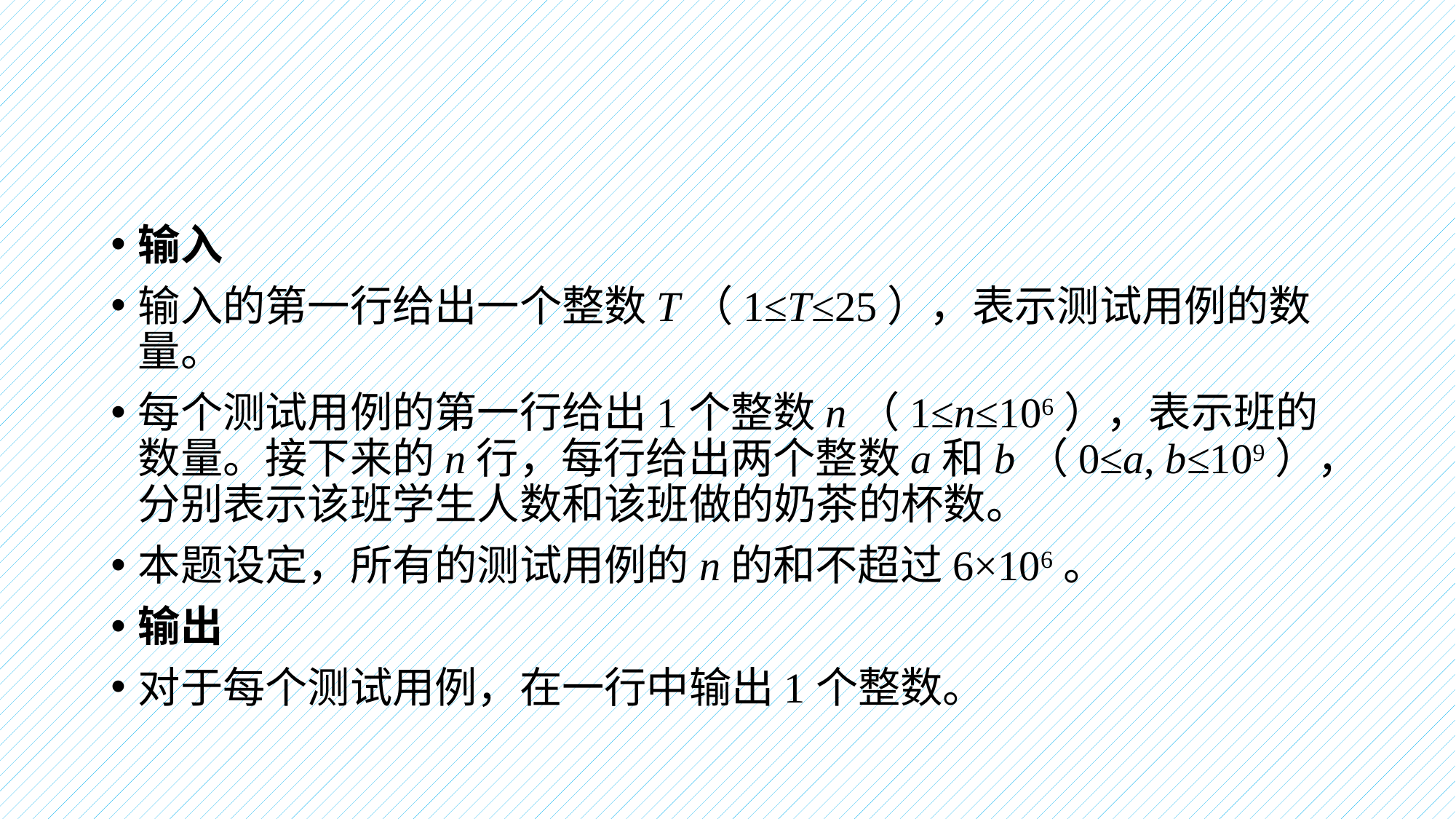

#
输入
输入的第一行给出一个整数T（1≤T≤25），表示测试用例的数量。
每个测试用例的第一行给出1个整数n（1≤n≤106），表示班的数量。接下来的n行，每行给出两个整数a和b（0≤a, b≤109），分别表示该班学生人数和该班做的奶茶的杯数。
本题设定，所有的测试用例的n的和不超过6×106。
输出
对于每个测试用例，在一行中输出1个整数。